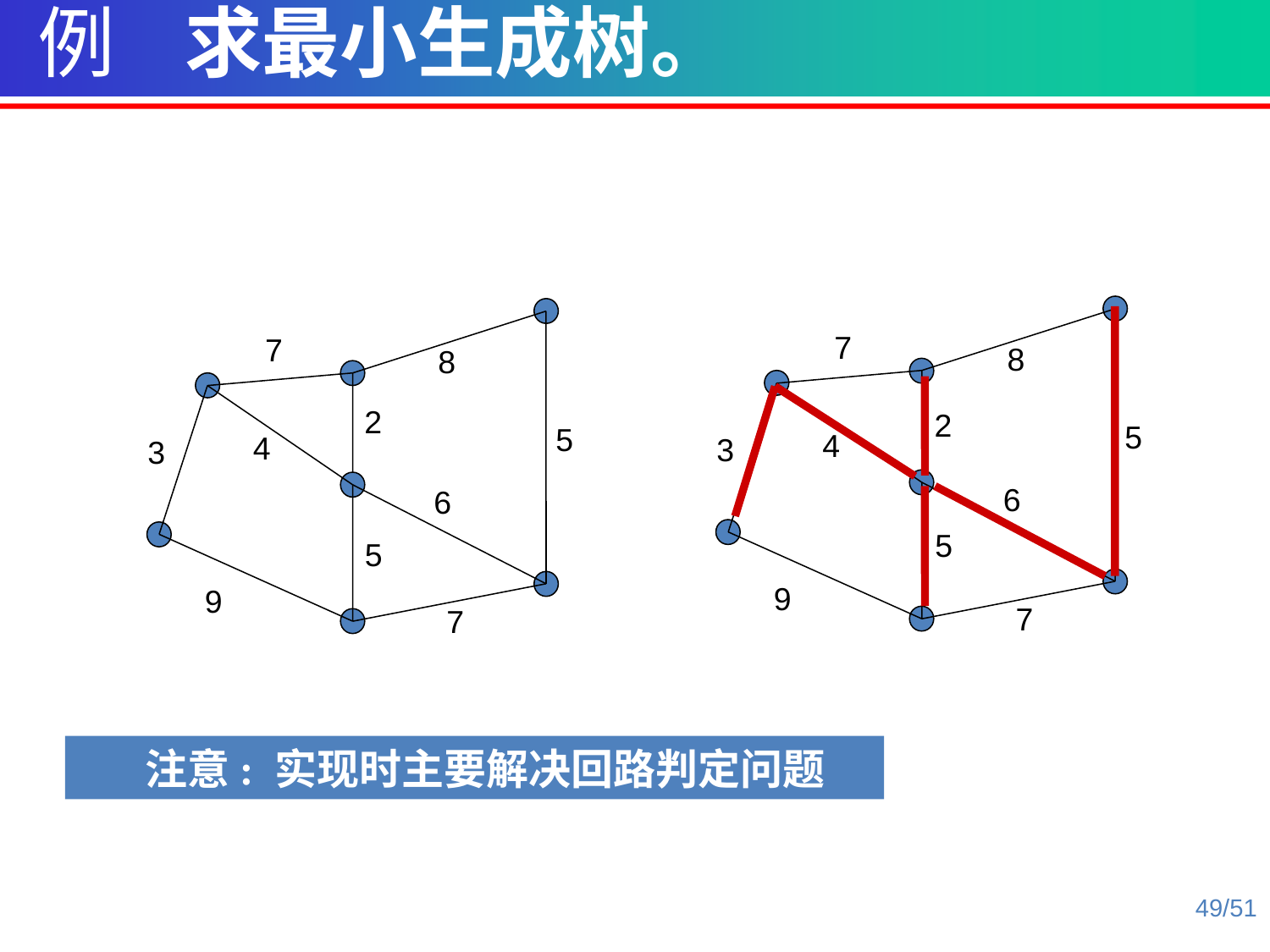

例    求最小生成树。

7
8

2
5
4
3

6

5

9

7

7
8

5
4
3

6

9

7

2
5

      注意: 实现时主要解决回路判定问题
49/51